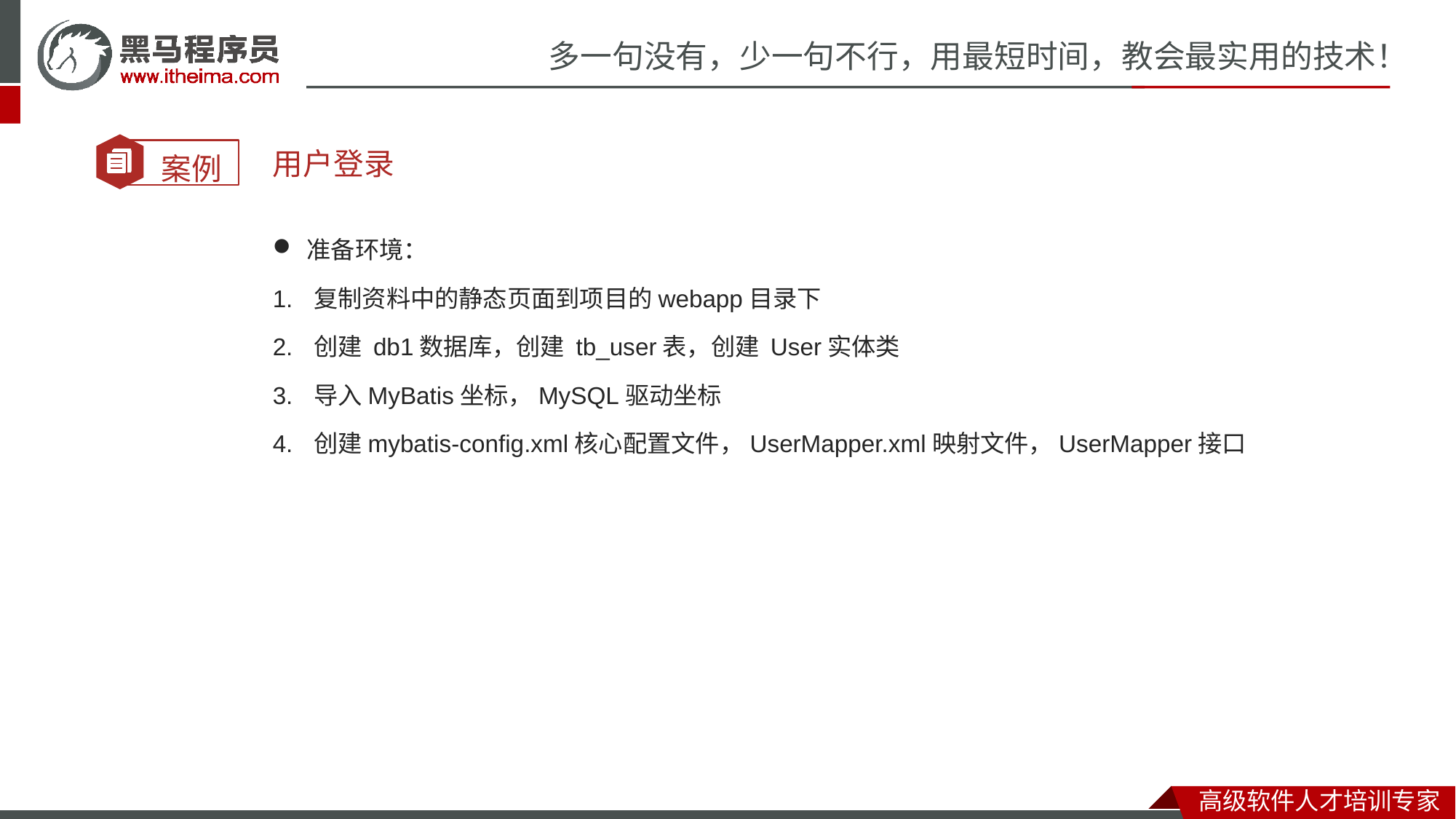

用户登录
准备环境：
复制资料中的静态页面到项目的webapp目录下
创建 db1数据库，创建 tb_user表，创建 User实体类
导入MyBatis坐标，MySQL驱动坐标
创建mybatis-config.xml核心配置文件，UserMapper.xml映射文件，UserMapper接口